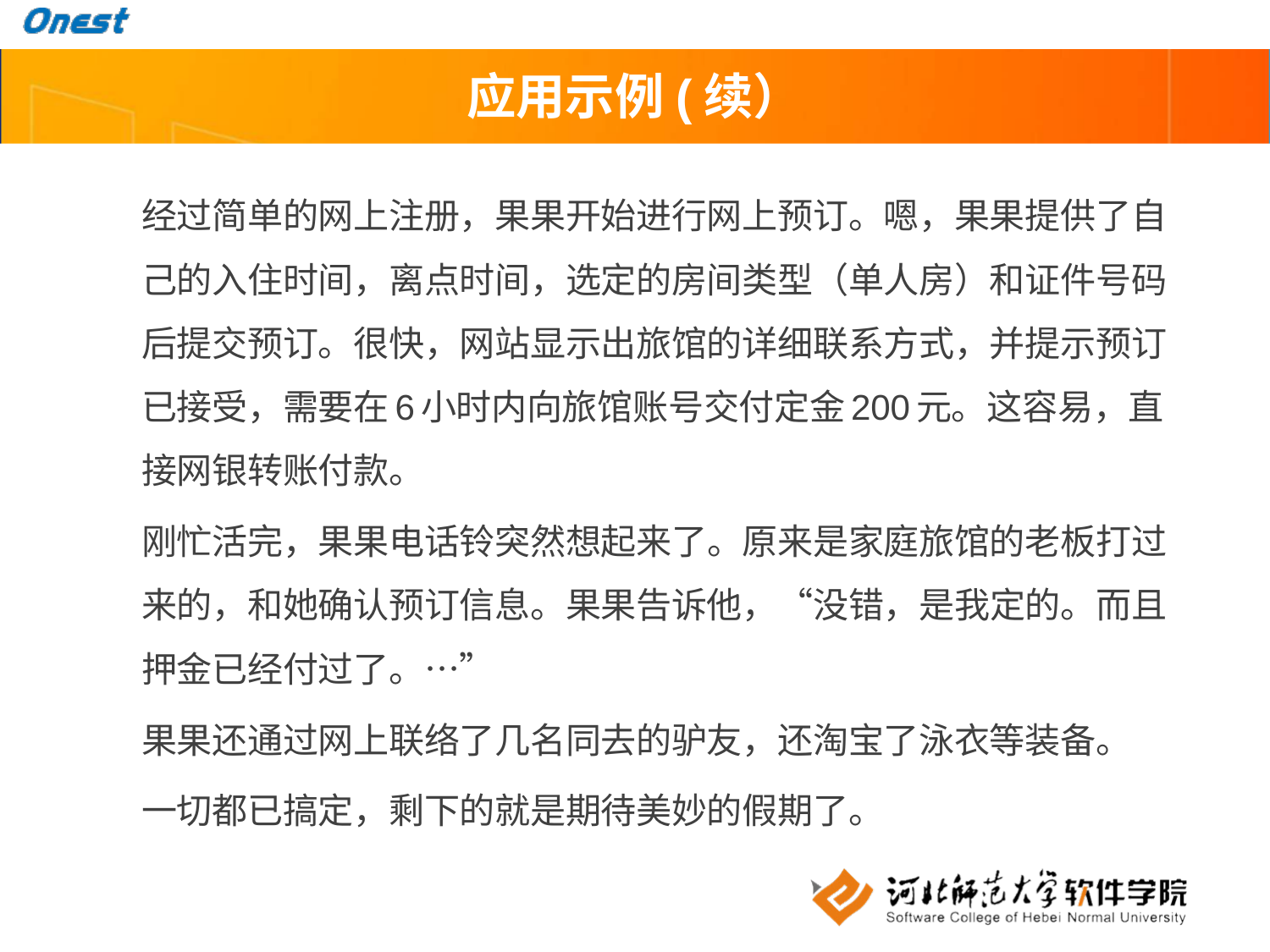

# 应用示例(续）
	经过简单的网上注册，果果开始进行网上预订。嗯，果果提供了自己的入住时间，离点时间，选定的房间类型（单人房）和证件号码后提交预订。很快，网站显示出旅馆的详细联系方式，并提示预订已接受，需要在6小时内向旅馆账号交付定金200元。这容易，直接网银转账付款。
	刚忙活完，果果电话铃突然想起来了。原来是家庭旅馆的老板打过来的，和她确认预订信息。果果告诉他，“没错，是我定的。而且押金已经付过了。…”
	果果还通过网上联络了几名同去的驴友，还淘宝了泳衣等装备。
	一切都已搞定，剩下的就是期待美妙的假期了。